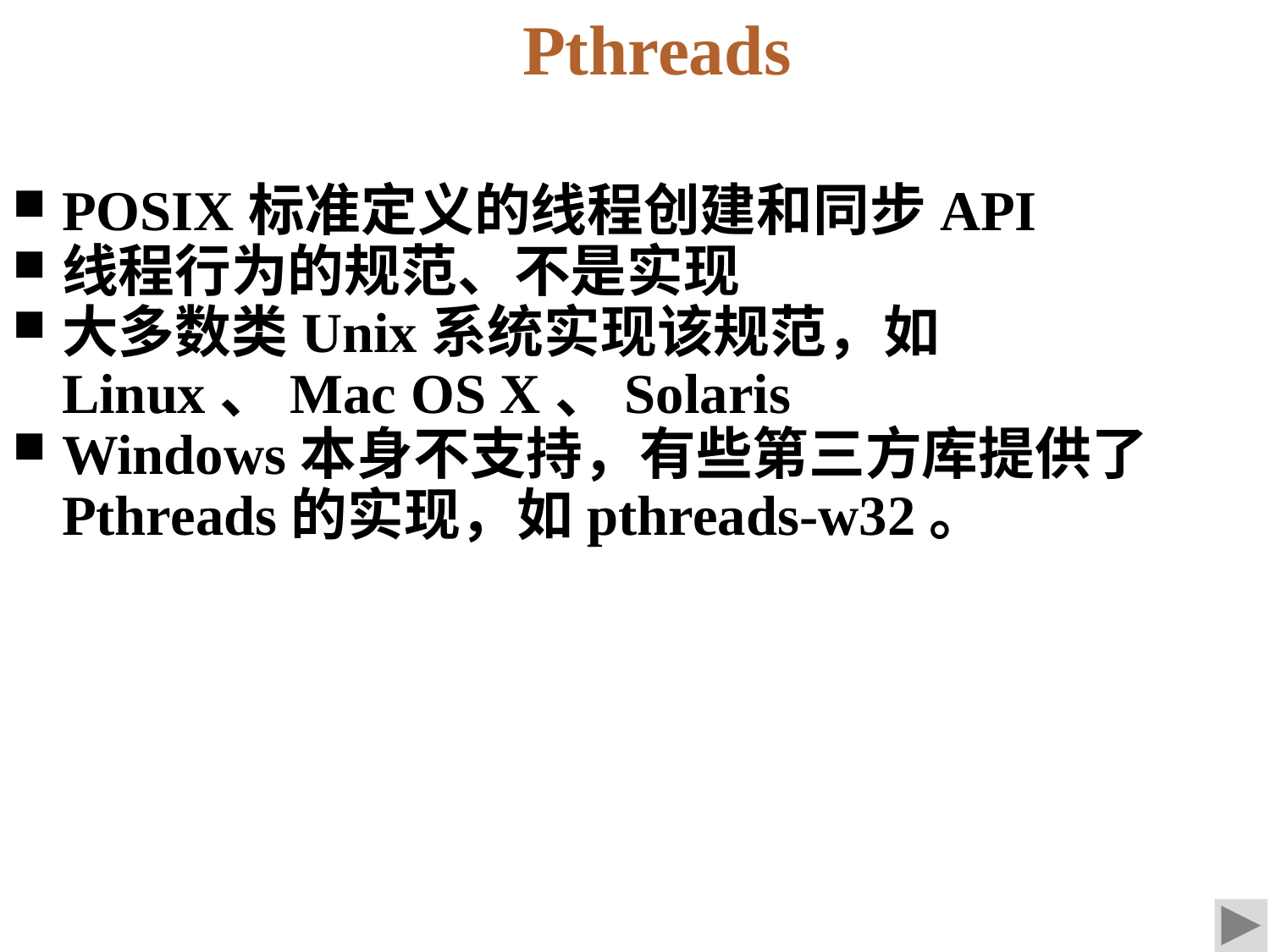

Pthreads
POSIX标准定义的线程创建和同步API
线程行为的规范、不是实现
大多数类Unix系统实现该规范，如Linux、Mac OS X、Solaris
Windows本身不支持，有些第三方库提供了Pthreads的实现，如pthreads-w32。